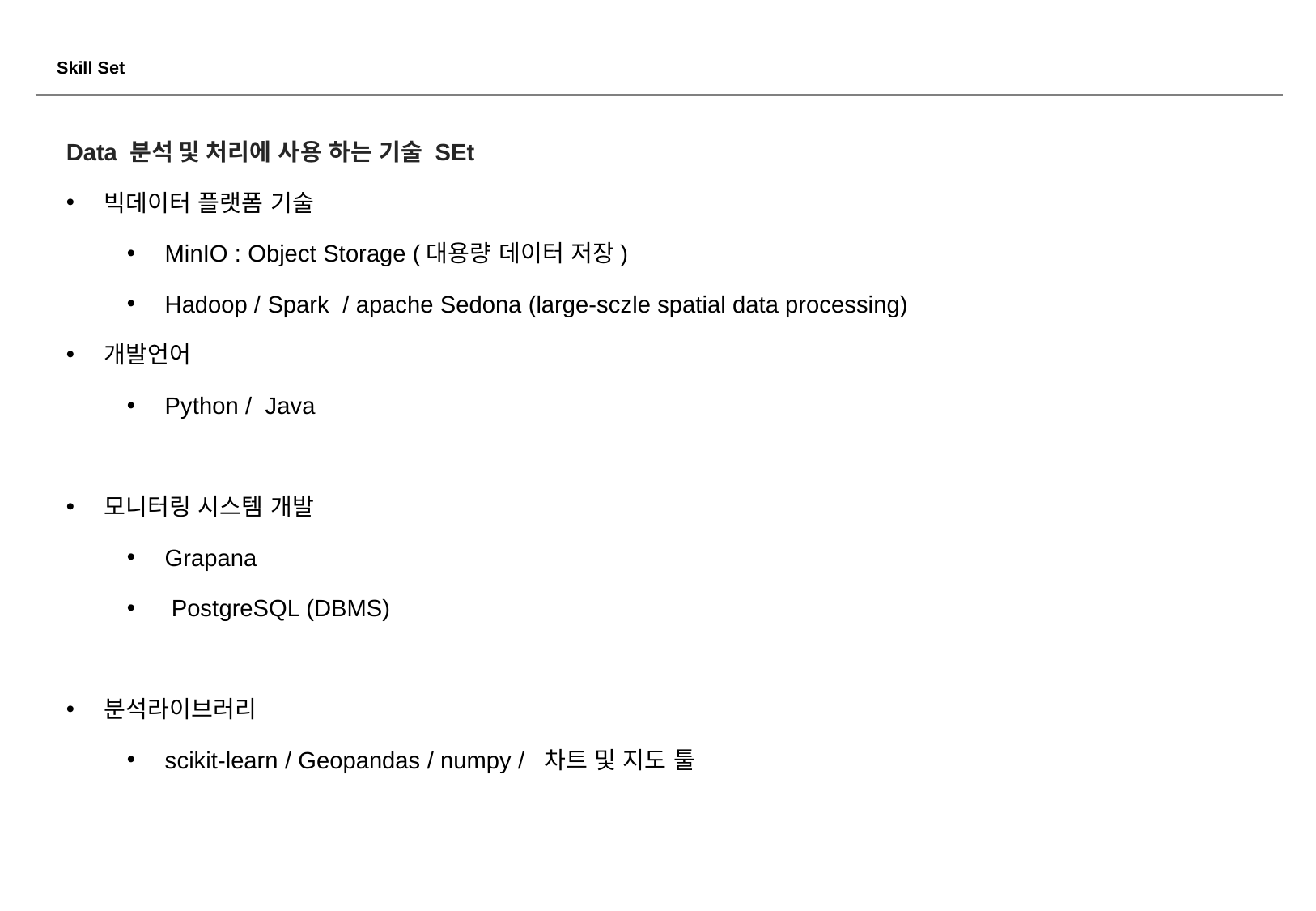

Skill Set
Data 분석 및 처리에 사용 하는 기술 SEt
빅데이터 플랫폼 기술
MinIO : Object Storage (대용량 데이터 저장)
Hadoop / Spark  / apache Sedona (large-sczle spatial data processing)
개발언어
Python /  Java

모니터링 시스템 개발
Grapana
 PostgreSQL (DBMS)

분석라이브러리
scikit-learn / Geopandas / numpy /  차트 및 지도 툴